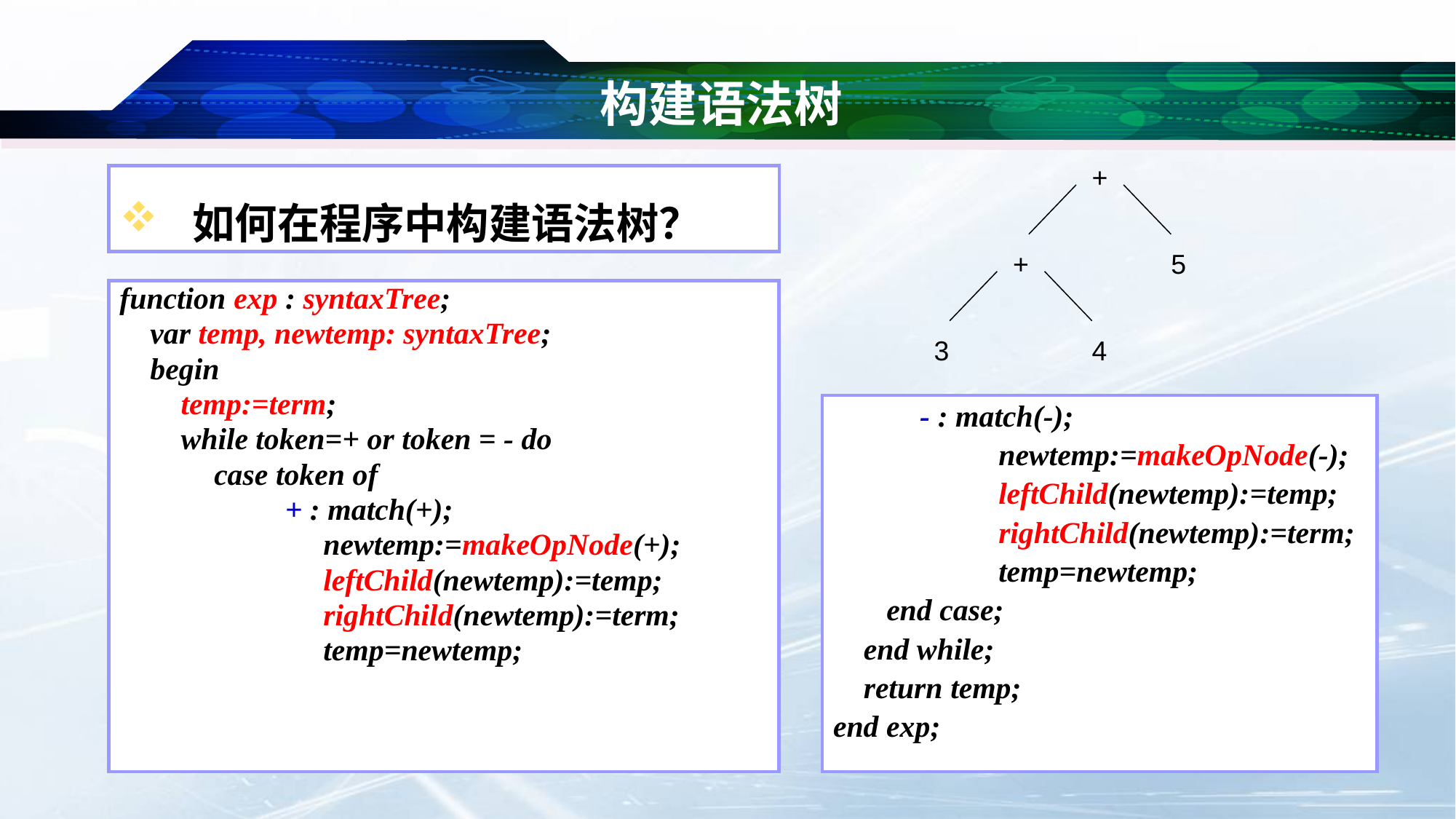

# 构建语法树
+

+

5

3

4

如何在程序中构建语法树？
function exp : syntaxTree;
    var temp, newtemp: syntaxTree;
    begin
        temp:=term;
        while token=+ or token = - do
	       case token of
		  + : match(+);
   		       newtemp:=makeOpNode(+);
   		       leftChild(newtemp):=temp;
   		       rightChild(newtemp):=term;
   		       temp=newtemp;
	      - : match(-);
   		  newtemp:=makeOpNode(-);
   		  leftChild(newtemp):=temp;
   		  rightChild(newtemp):=term;
   		  temp=newtemp;
       end case;
    end while;
    return temp;
end exp;